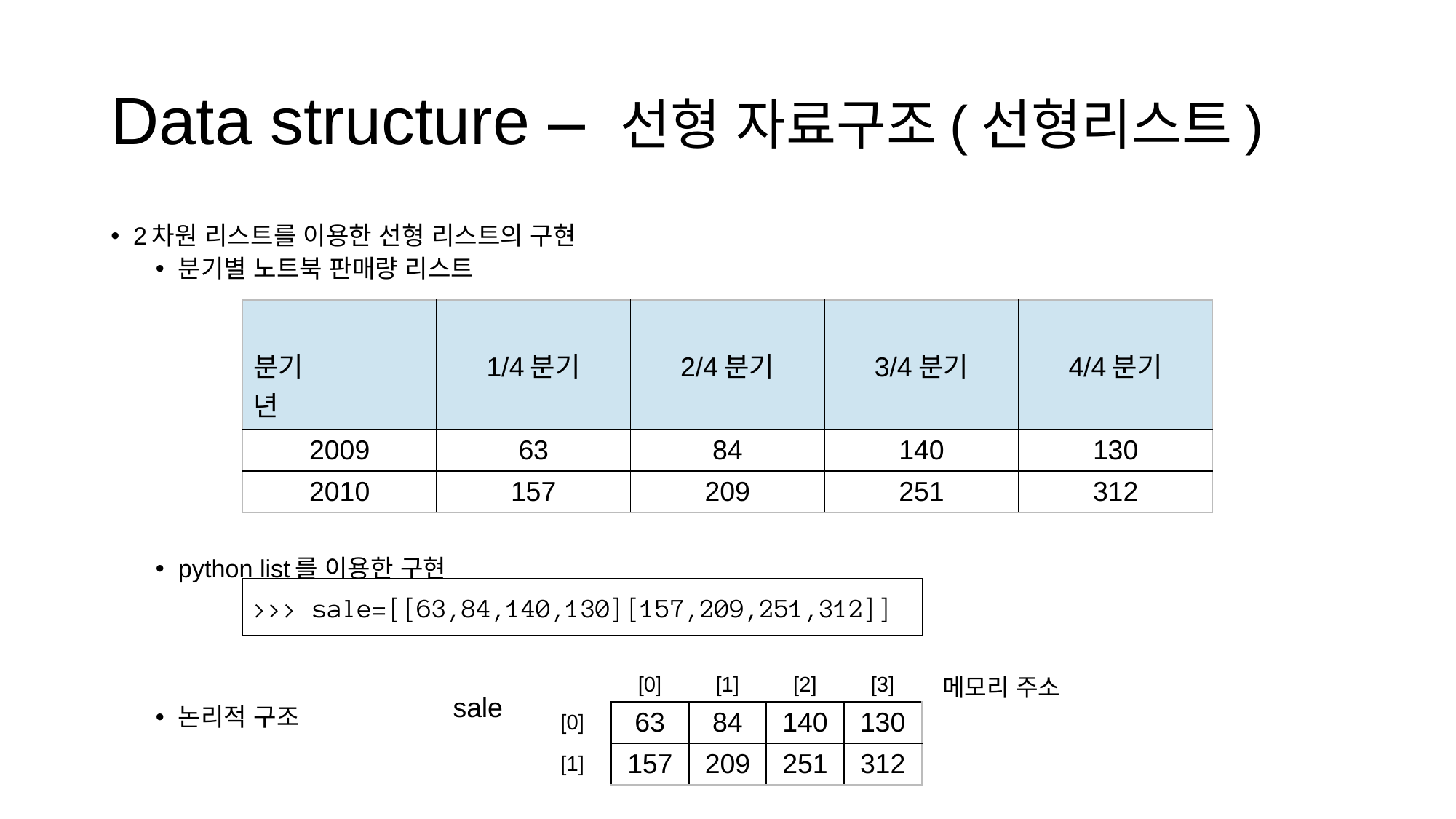

# Data structure – 선형 자료구조(선형리스트)
2차원 리스트를 이용한 선형 리스트의 구현
분기별 노트북 판매량 리스트

python list를 이용한 구현

논리적 구조

| 분기 년 | 1/4분기 | 2/4분기 | 3/4분기 | 4/4분기 |
| --- | --- | --- | --- | --- |
| 2009 | 63 | 84 | 140 | 130 |
| 2010 | 157 | 209 | 251 | 312 |
>>> sale=[[63,84,140,130][157,209,251,312]]
|  | [0] | [1] | [2] | [3] |
| --- | --- | --- | --- | --- |
| [0] | 63 | 84 | 140 | 130 |
| [1] | 157 | 209 | 251 | 312 |
메모리 주소
sale